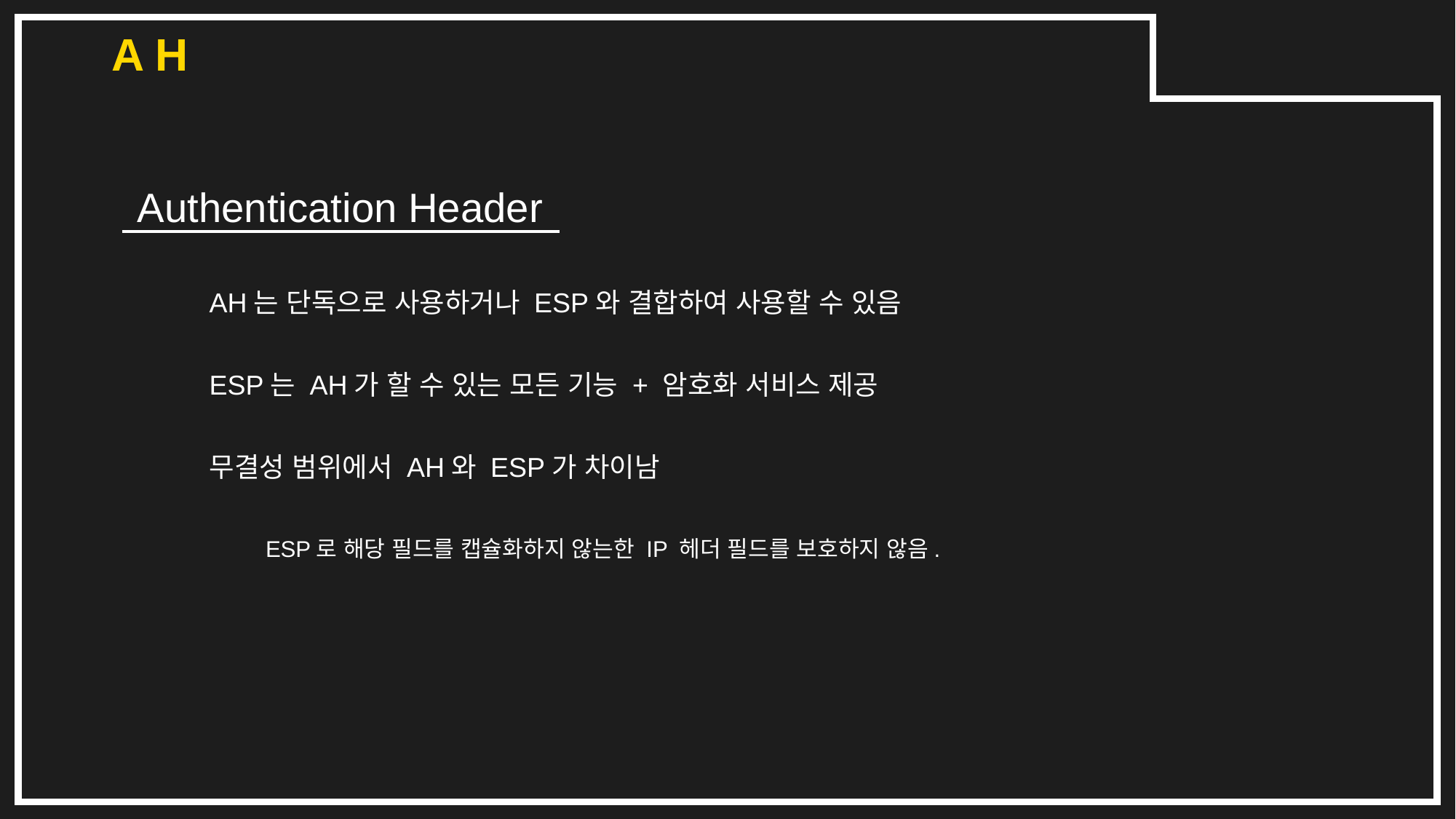

A H
Authentication Header
AH는 단독으로 사용하거나 ESP와 결합하여 사용할 수 있음
ESP는 AH가 할 수 있는 모든 기능 + 암호화 서비스 제공
무결성 범위에서 AH와 ESP가 차이남
ESP로 해당 필드를 캡슐화하지 않는한 IP 헤더 필드를 보호하지 않음.